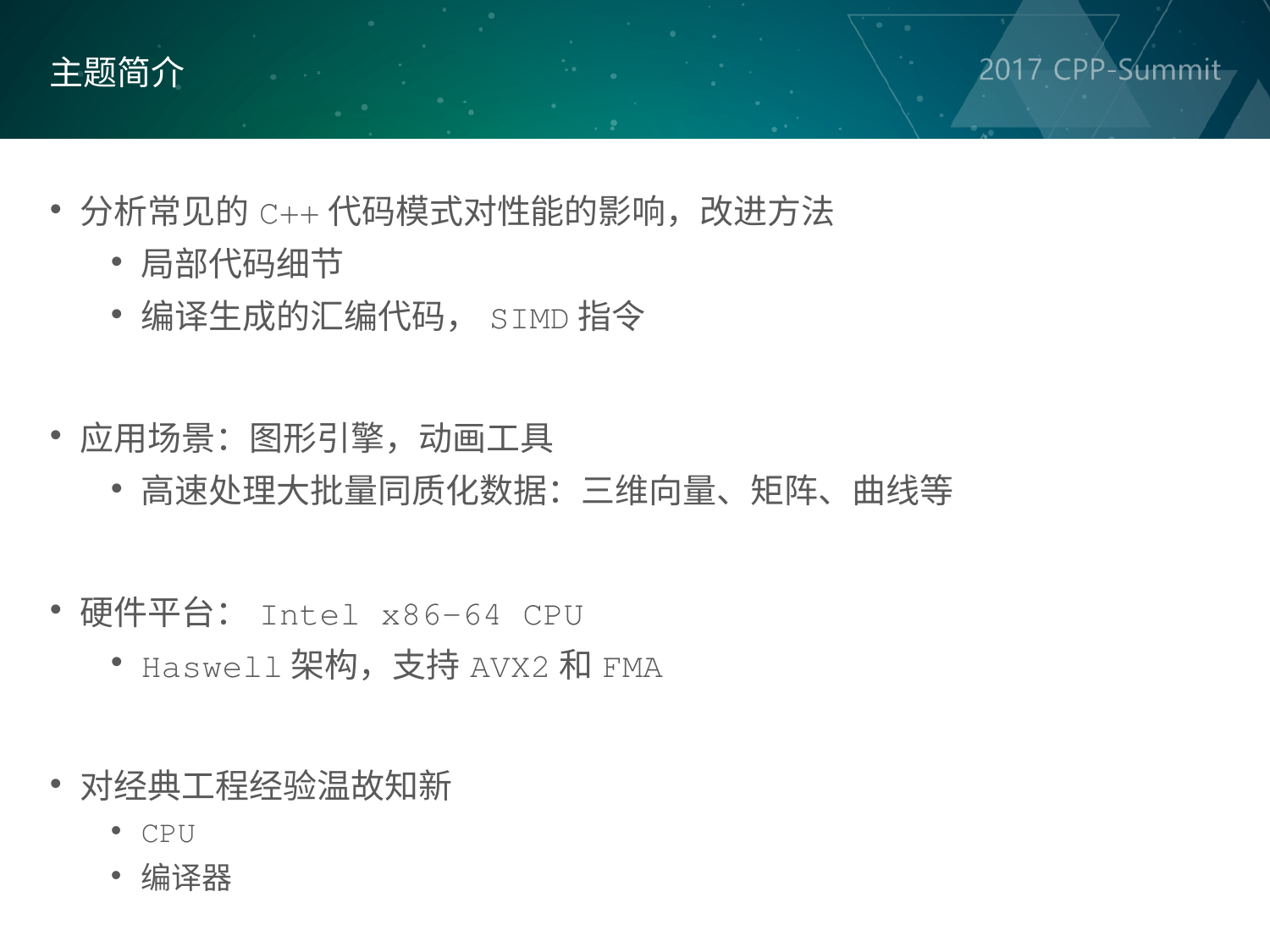

主题简介
分析常见的C++代码模式对性能的影响，改进方法
局部代码细节
编译生成的汇编代码，SIMD指令

应用场景：图形引擎，动画工具
高速处理大批量同质化数据：三维向量、矩阵、曲线等

硬件平台：Intel x86-64 CPU
Haswell架构，支持AVX2和FMA

对经典工程经验温故知新
CPU
编译器